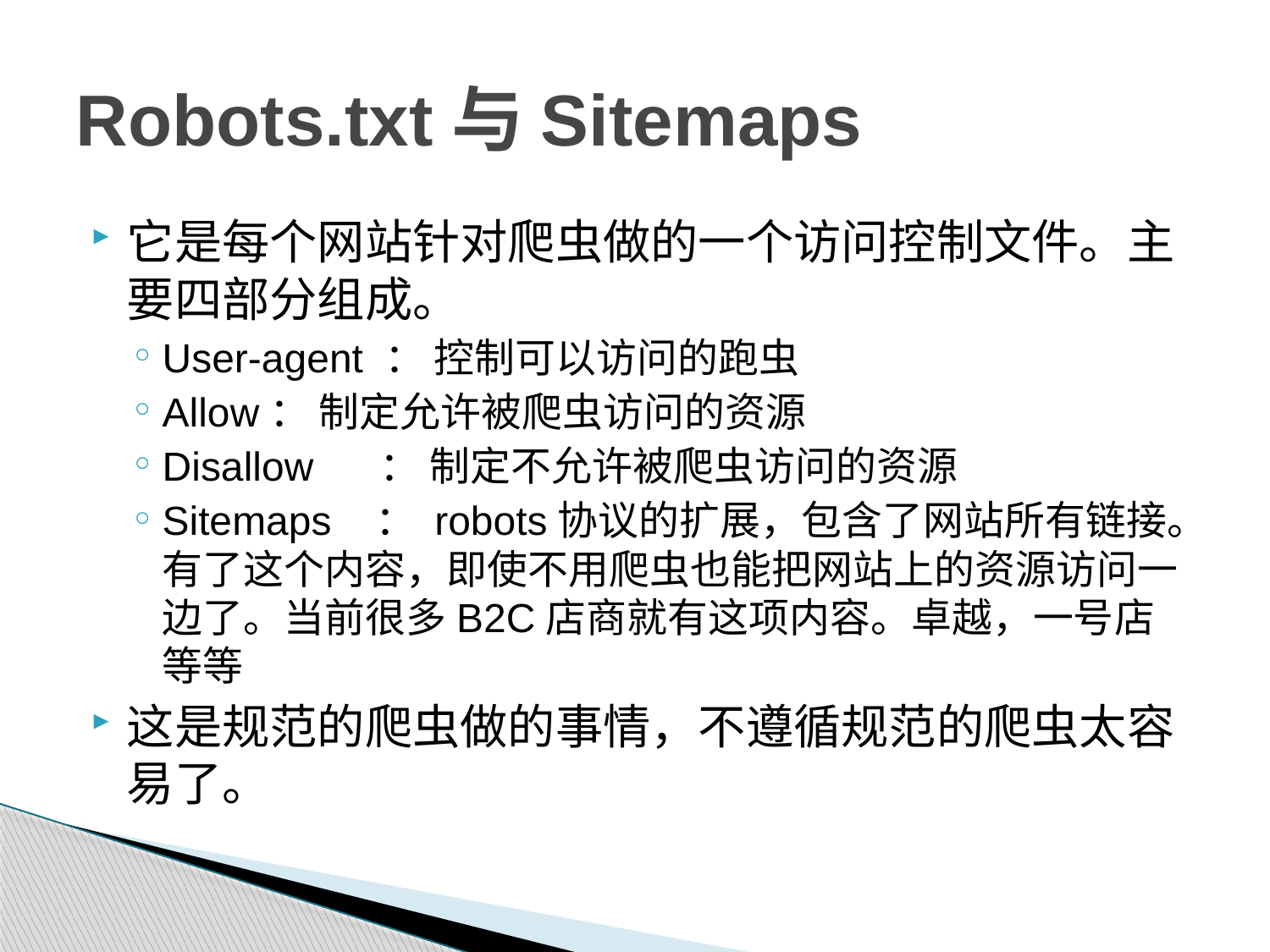

# Robots.txt与Sitemaps
它是每个网站针对爬虫做的一个访问控制文件。主要四部分组成。
User-agent ： 控制可以访问的跑虫
Allow： 制定允许被爬虫访问的资源
Disallow     ： 制定不允许被爬虫访问的资源
Sitemaps   ： robots协议的扩展，包含了网站所有链接。有了这个内容，即使不用爬虫也能把网站上的资源访问一边了。当前很多B2C店商就有这项内容。卓越，一号店等等
这是规范的爬虫做的事情，不遵循规范的爬虫太容易了。